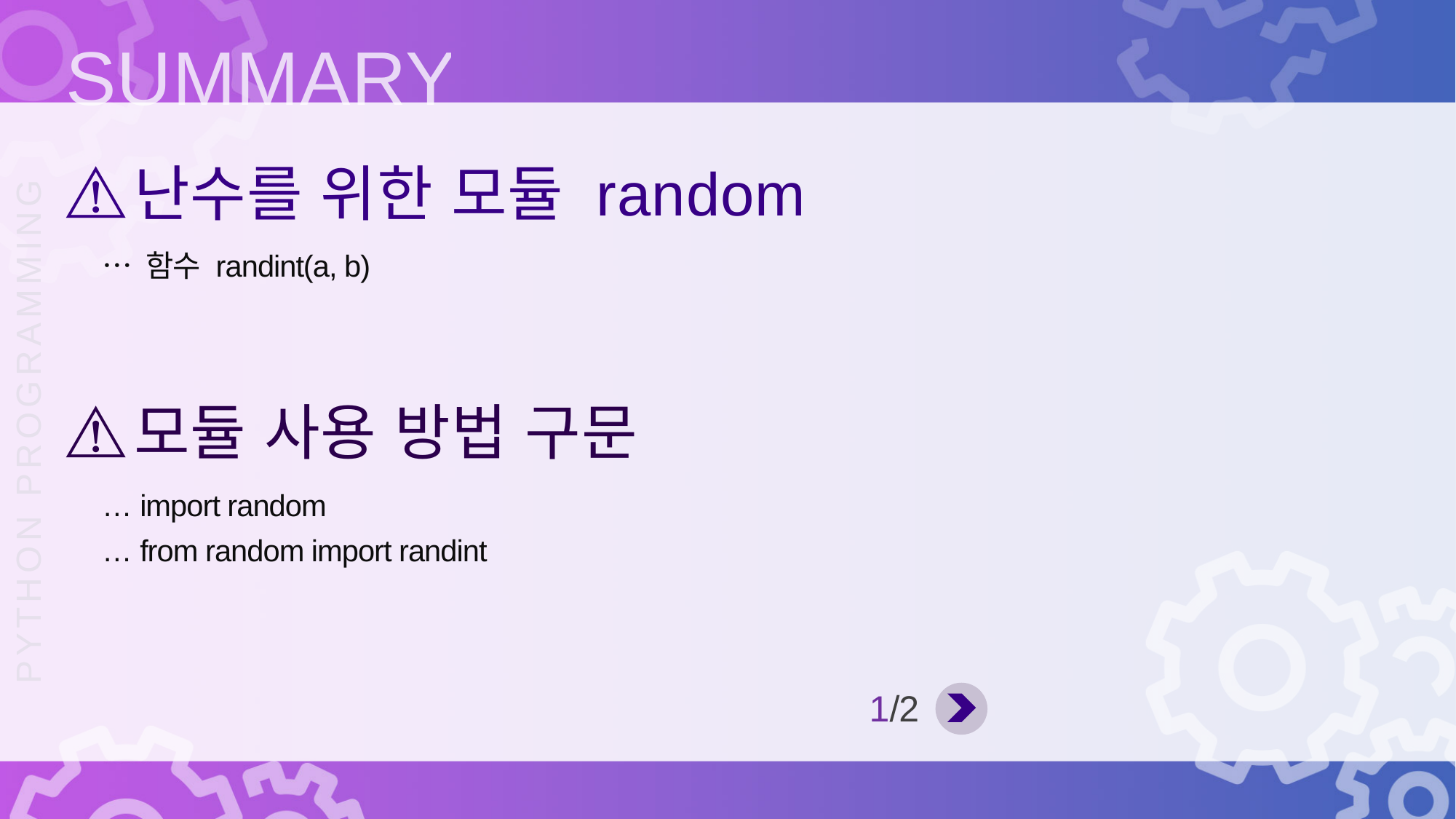

난수를 위한 모듈 random
… 함수 randint(a, b)
모듈 사용 방법 구문
… import random
… from random import randint
1/2